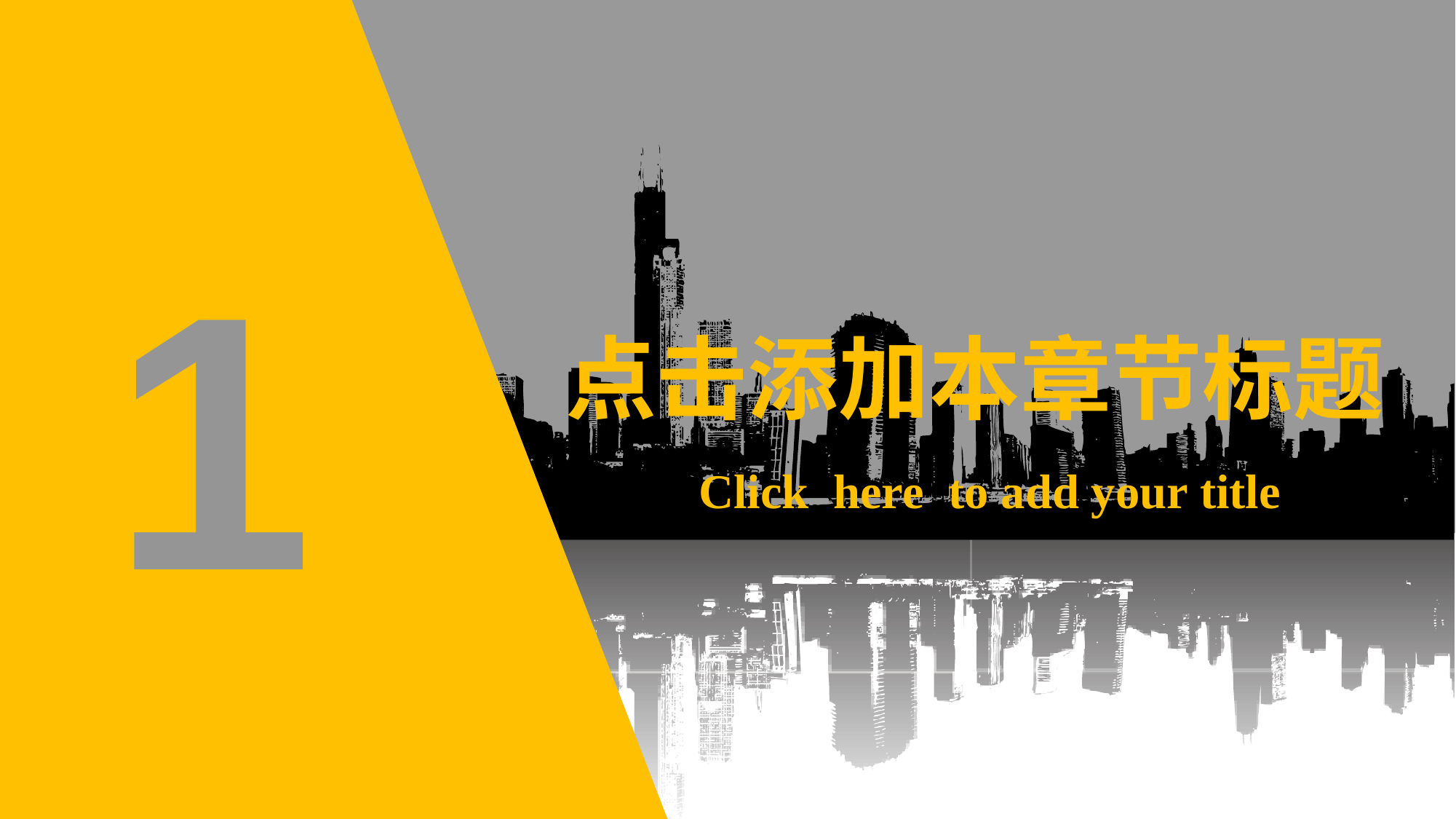

1
点击添加本章节标题
Click  here  to add your title